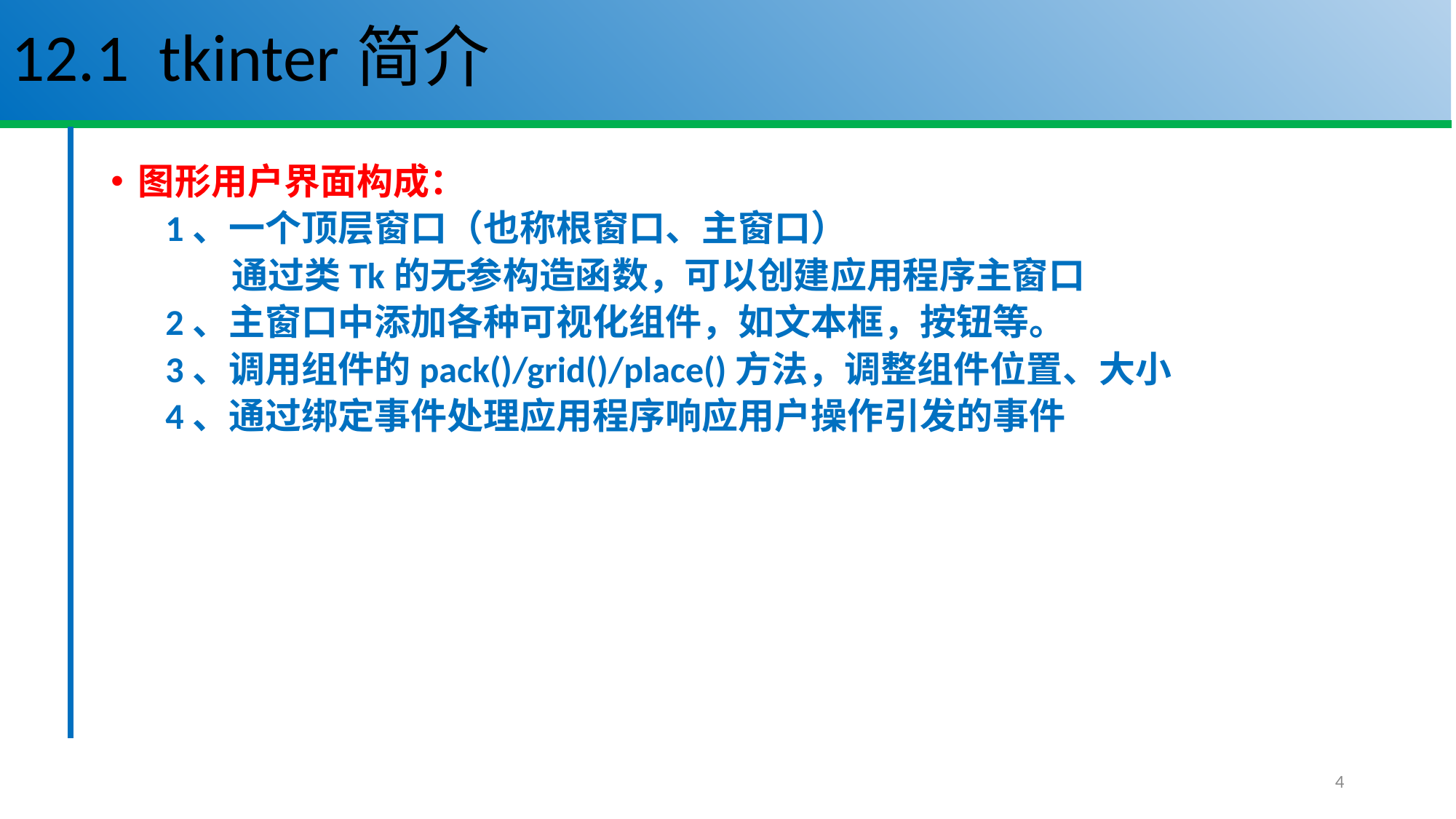

12.1  tkinter简介
图形用户界面构成：
1、一个顶层窗口（也称根窗口、主窗口）
       通过类Tk的无参构造函数，可以创建应用程序主窗口
2、主窗口中添加各种可视化组件，如文本框，按钮等。
3、调用组件的pack()/grid()/place()方法，调整组件位置、大小
4、通过绑定事件处理应用程序响应用户操作引发的事件

4